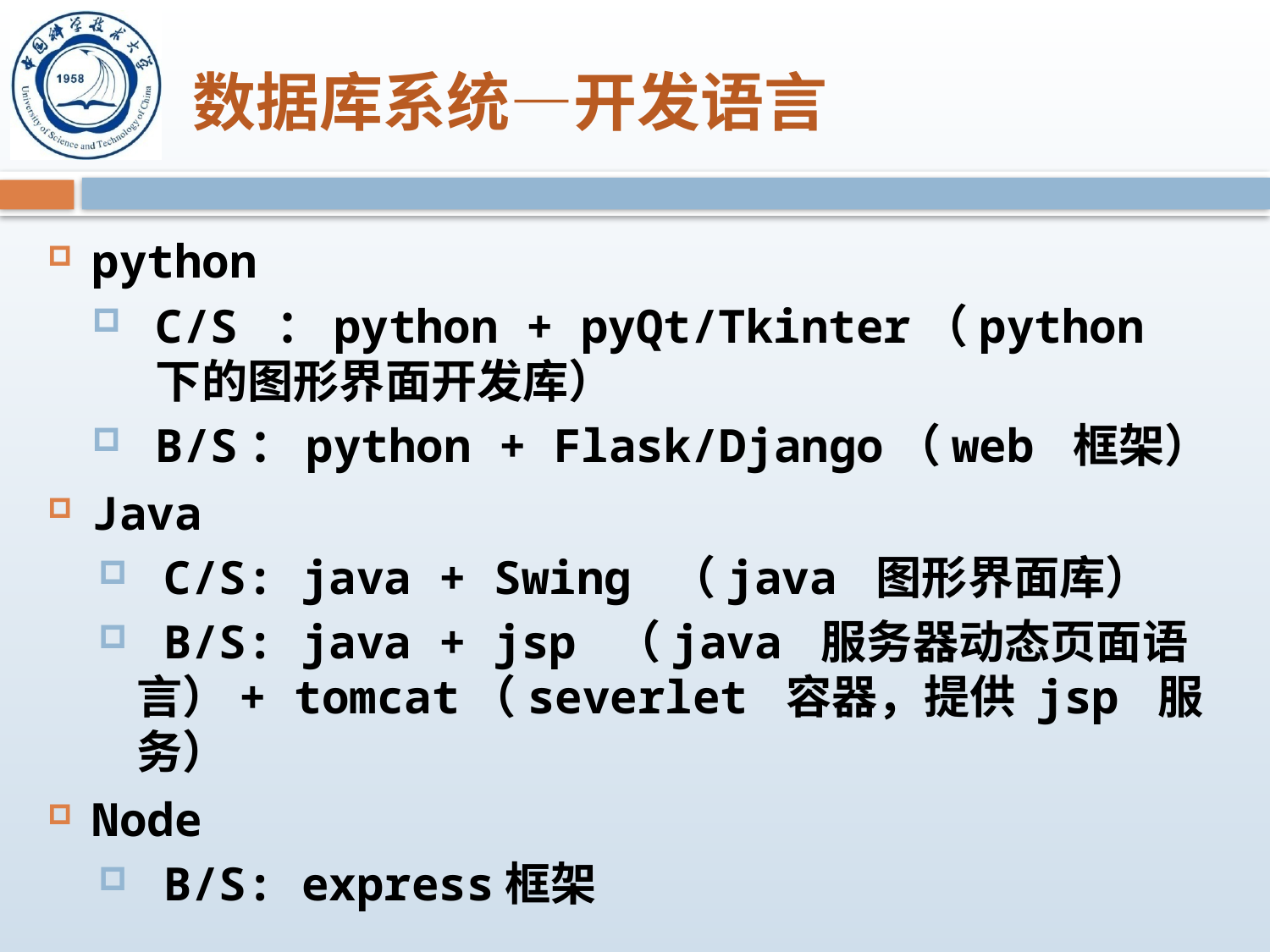

# 数据库系统—开发语言
python
C/S ：python + pyQt/Tkinter（python 下的图形界面开发库）
B/S：python + Flask/Django（web 框架）
Java
 C/S: java + Swing （java 图形界面库）
 B/S: java + jsp （java 服务器动态页面语言）+ tomcat（severlet 容器，提供 jsp 服务）
Node
 B/S: express框架